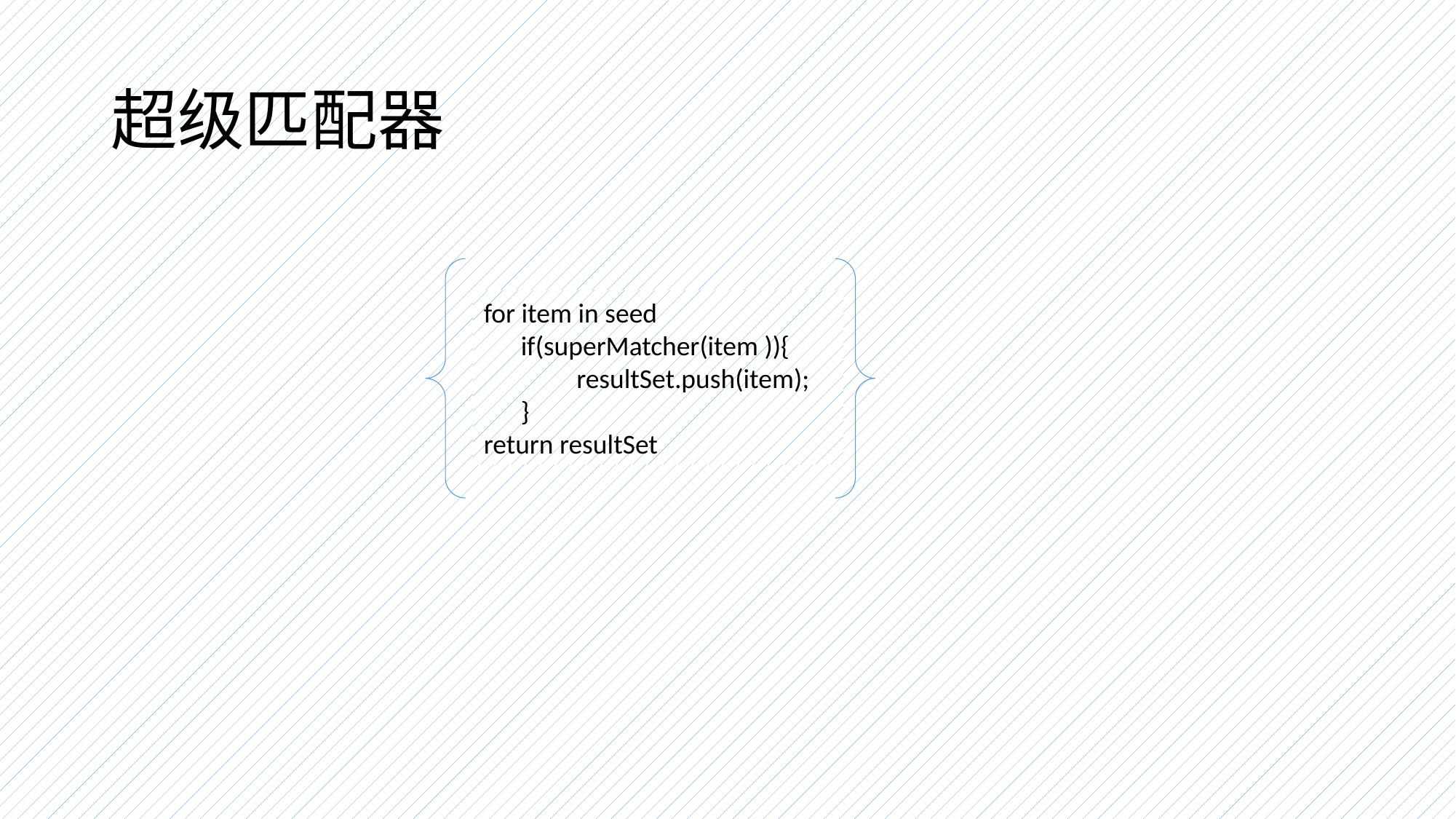

# 超级匹配器

for item in seed
      if(superMatcher(item )){
               resultSet.push(item);
      }
return resultSet